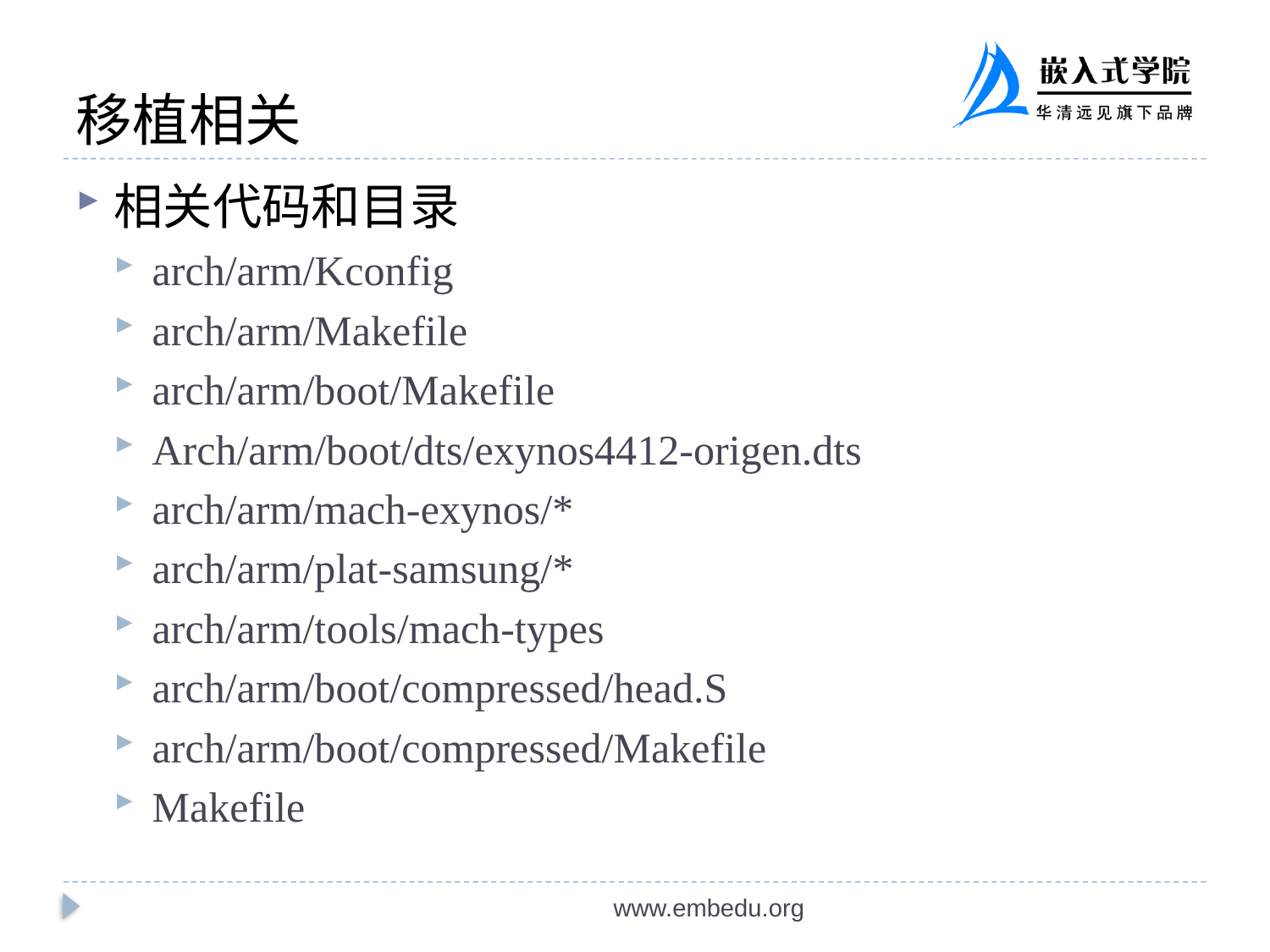

# 移植相关
相关代码和目录
arch/arm/Kconfig
arch/arm/Makefile
arch/arm/boot/Makefile
Arch/arm/boot/dts/exynos4412-origen.dts
arch/arm/mach-exynos/*
arch/arm/plat-samsung/*
arch/arm/tools/mach-types
arch/arm/boot/compressed/head.S
arch/arm/boot/compressed/Makefile
Makefile
www.embedu.org